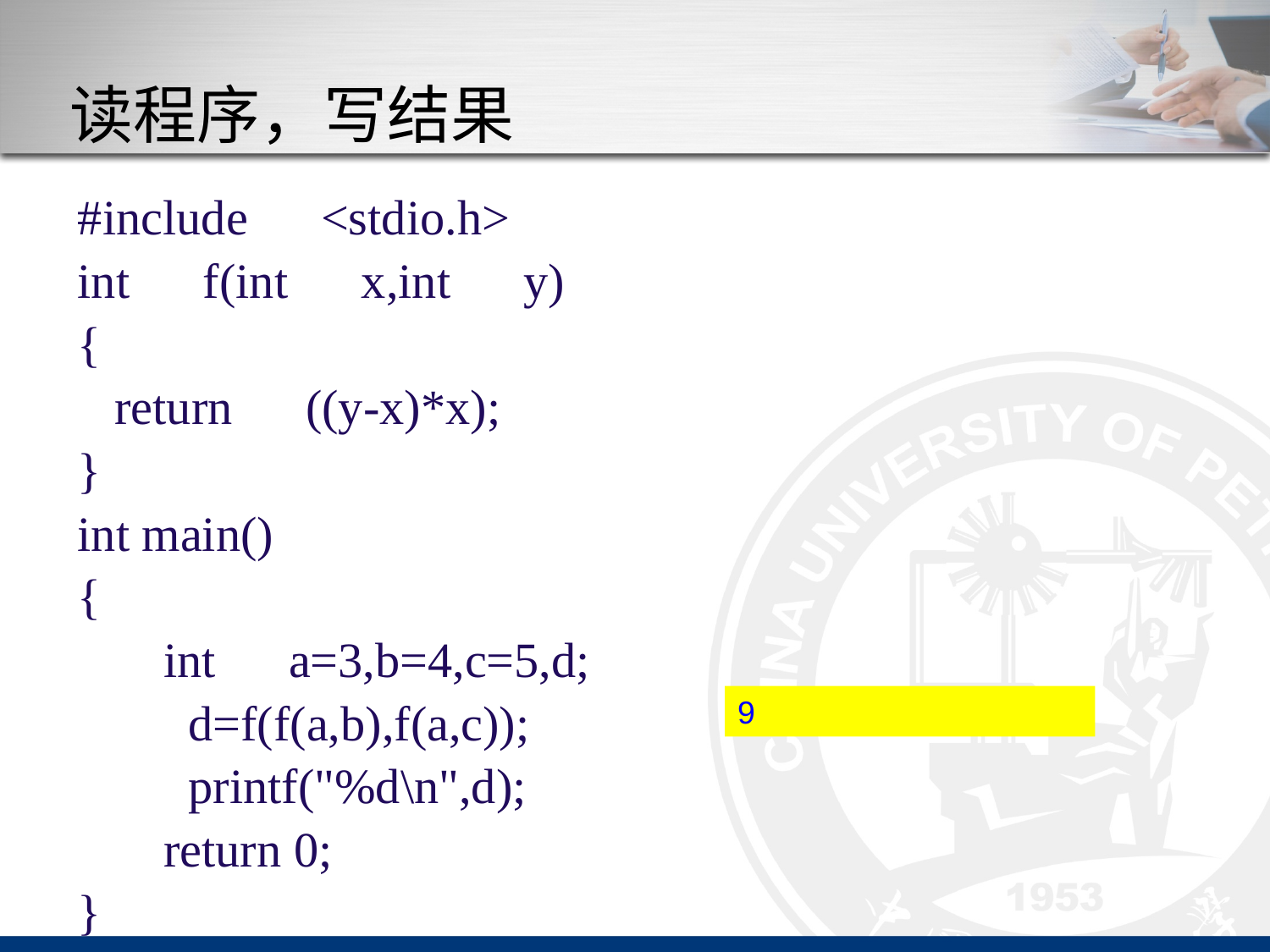

# 读程序，写结果
#include　<stdio.h>
int　f(int　x,int　y)
{
   return　((y-x)*x);
}
int main()
{
       int　a=3,b=4,c=5,d;
　　d=f(f(a,b),f(a,c));
　　printf("%d\n",d);
       return 0;
}

9